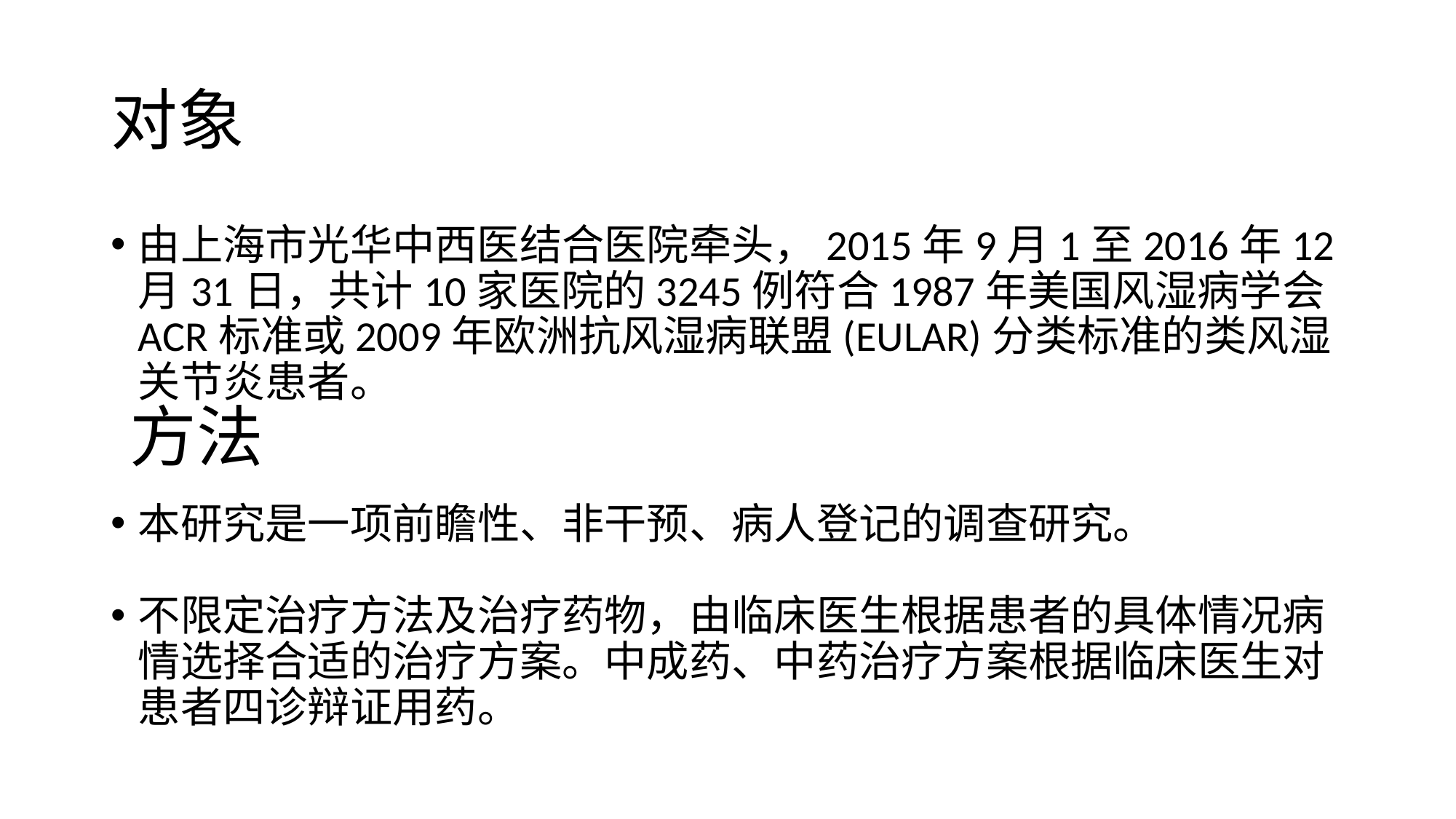

# 对象
由上海市光华中西医结合医院牵头，2015年9月1至2016年12月31日，共计10家医院的3245例符合1987年美国风湿病学会ACR标准或2009年欧洲抗风湿病联盟(EULAR)分类标准的类风湿关节炎患者。
方法
本研究是一项前瞻性、非干预、病人登记的调查研究。

不限定治疗方法及治疗药物，由临床医生根据患者的具体情况病情选择合适的治疗方案。中成药、中药治疗方案根据临床医生对患者四诊辩证用药。